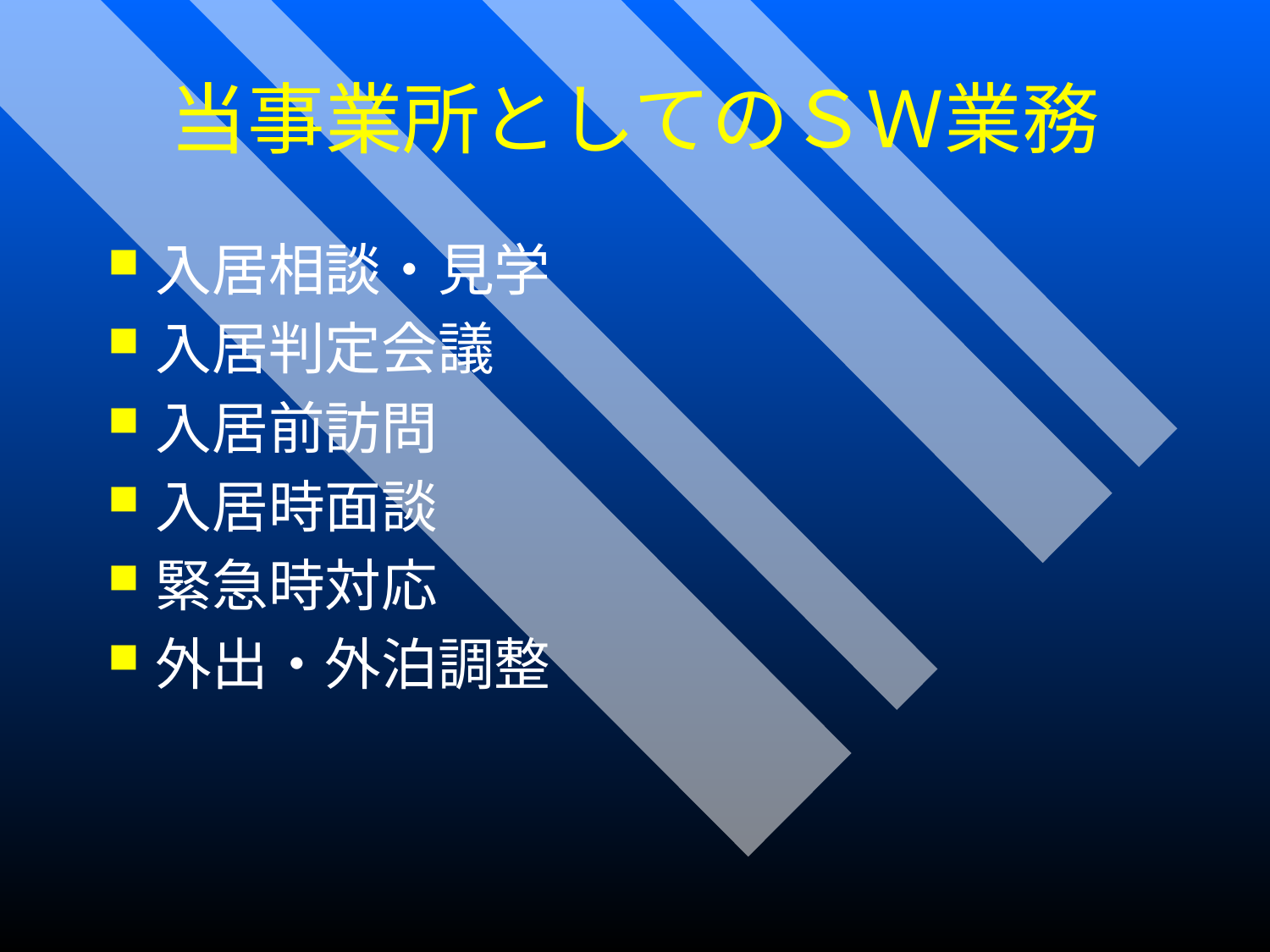

当事業所としてのＳＷ業務
入居相談・見学
入居判定会議
入居前訪問
入居時面談
緊急時対応
外出・外泊調整